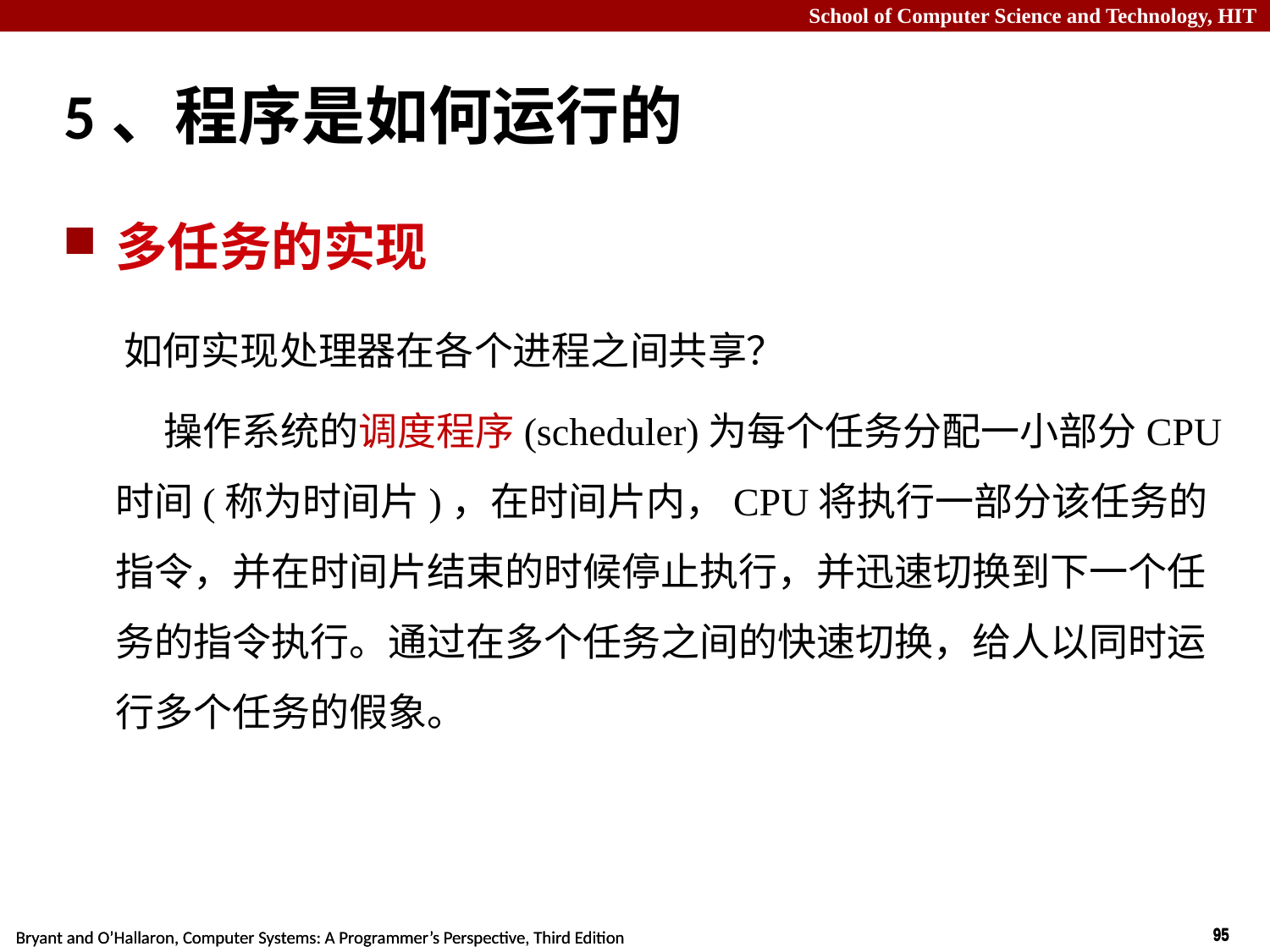

# 5、程序是如何运行的
多任务的实现
    如何实现处理器在各个进程之间共享？
          操作系统的调度程序(scheduler)为每个任务分配一小部分CPU时间(称为时间片)，在时间片内，CPU将执行一部分该任务的指令，并在时间片结束的时候停止执行，并迅速切换到下一个任务的指令执行。通过在多个任务之间的快速切换，给人以同时运行多个任务的假象。